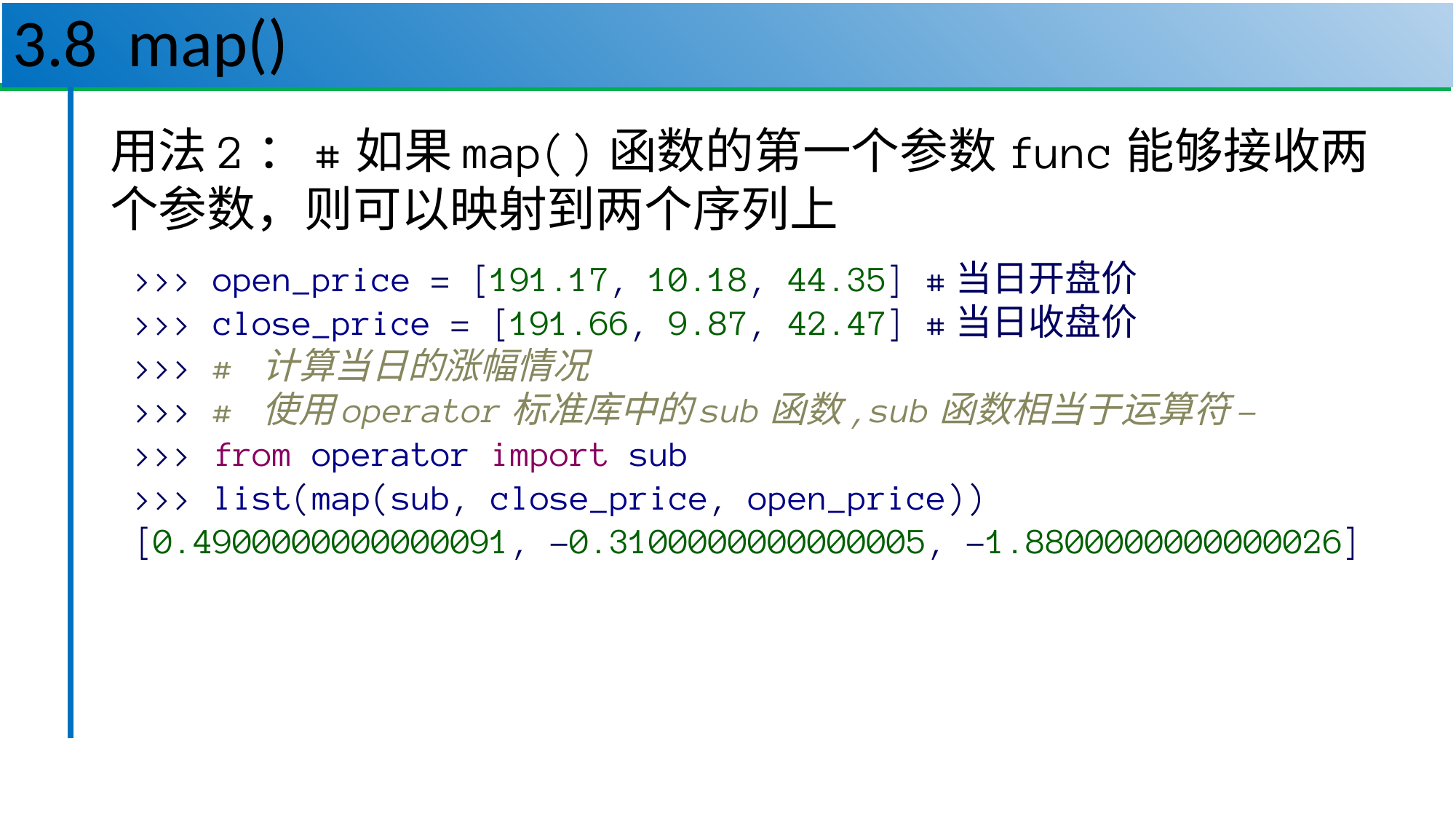

# 3.8  map()
40
用法2：#如果map()函数的第一个参数func能够接收两个参数，则可以映射到两个序列上
>>> open_price = [191.17, 10.18, 44.35] #当日开盘价
>>> close_price = [191.66, 9.87, 42.47] #当日收盘价
>>> # 计算当日的涨幅情况
>>> # 使用operator标准库中的sub函数,sub函数相当于运算符-
>>> from operator import sub
>>> list(map(sub, close_price, open_price))
[0.4900000000000091, -0.3100000000000005, -1.8800000000000026]